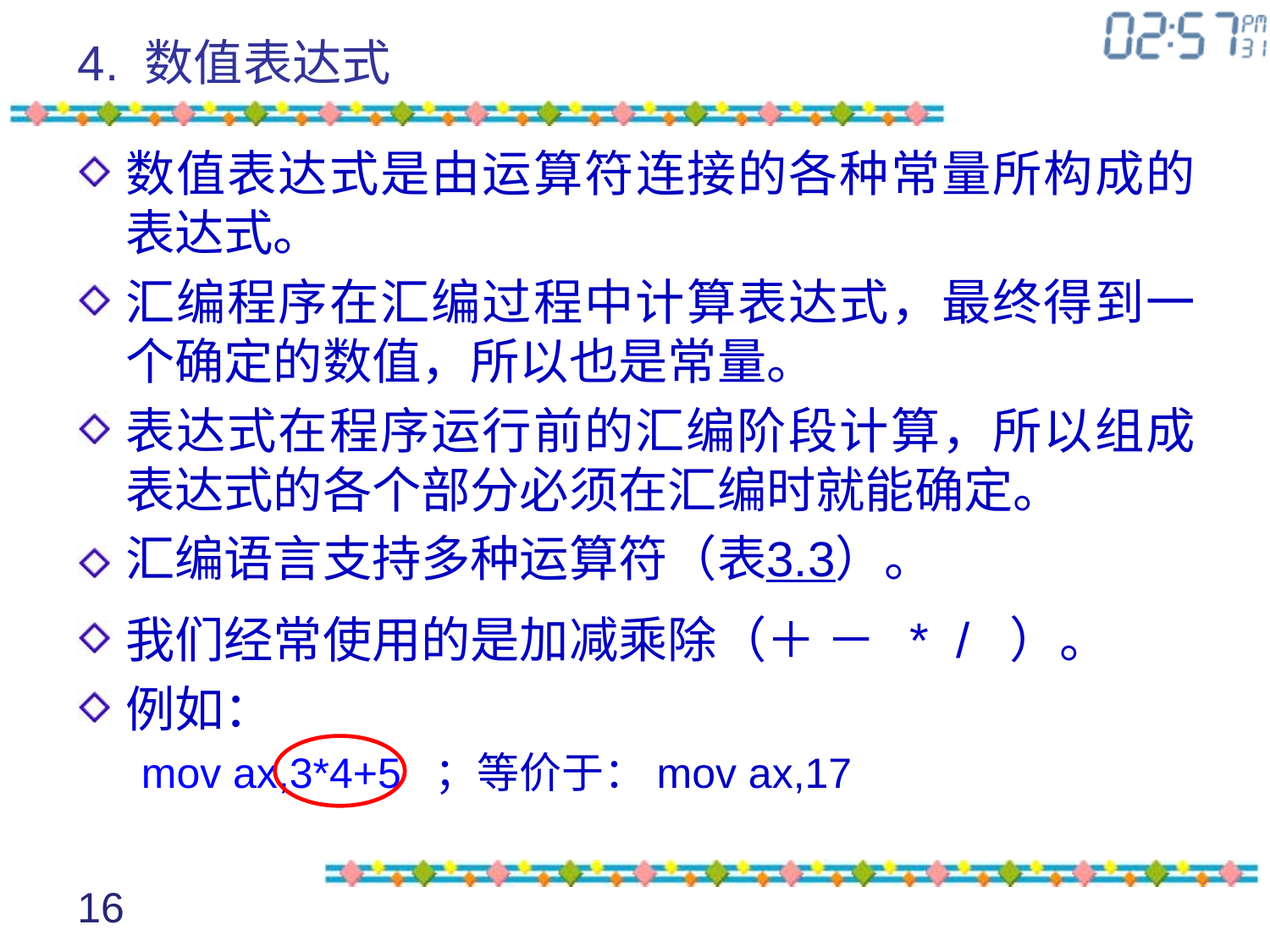

# 4. 数值表达式
数值表达式是由运算符连接的各种常量所构成的表达式。
汇编程序在汇编过程中计算表达式，最终得到一个确定的数值，所以也是常量。
表达式在程序运行前的汇编阶段计算，所以组成表达式的各个部分必须在汇编时就能确定。
汇编语言支持多种运算符（表3.3）。
我们经常使用的是加减乘除（＋ －  *  /  ）。
例如：
mov ax,3*4+5	；等价于：mov ax,17